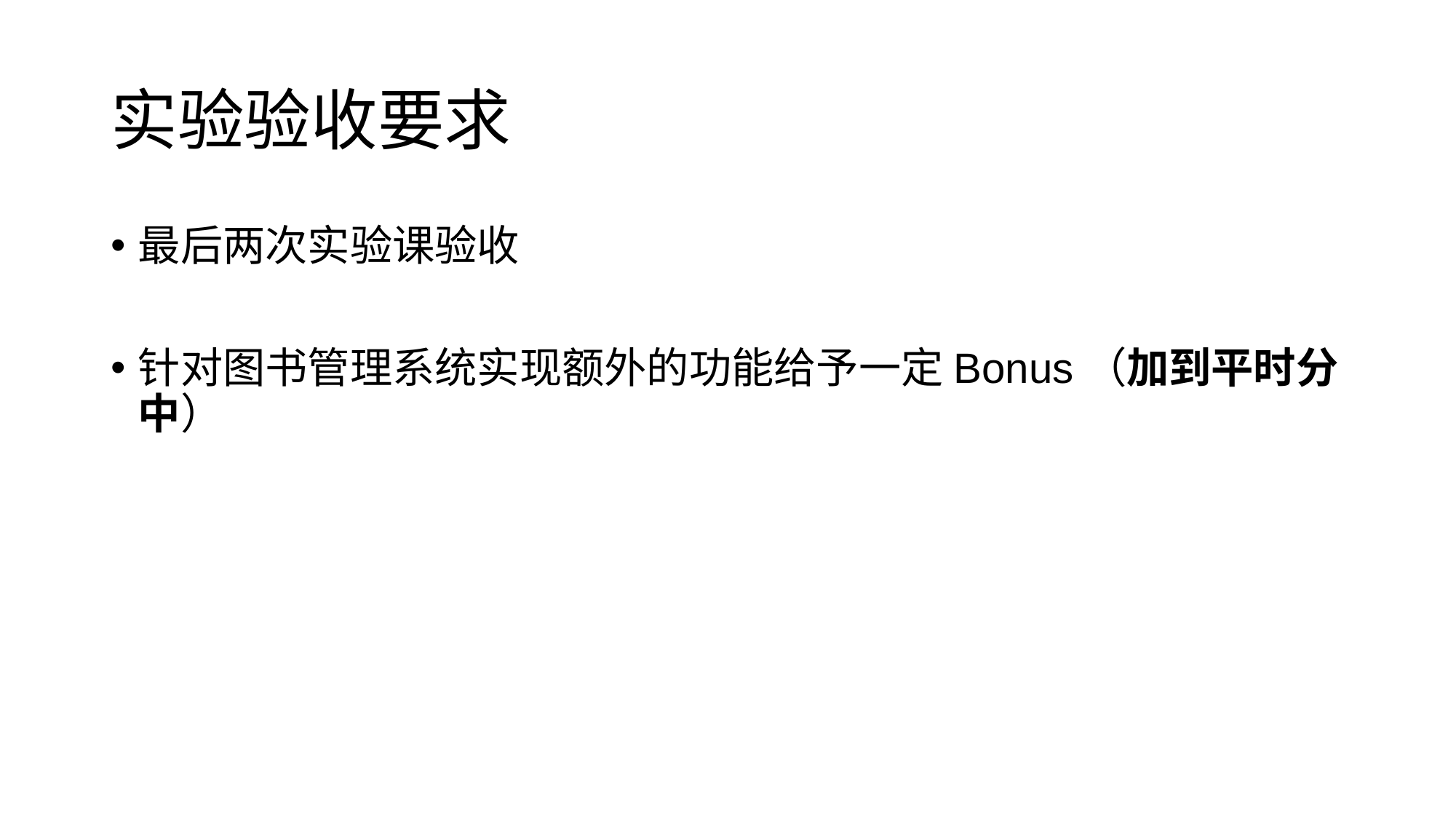

# 实验验收要求
最后两次实验课验收

针对图书管理系统实现额外的功能给予一定Bonus（加到平时分中）